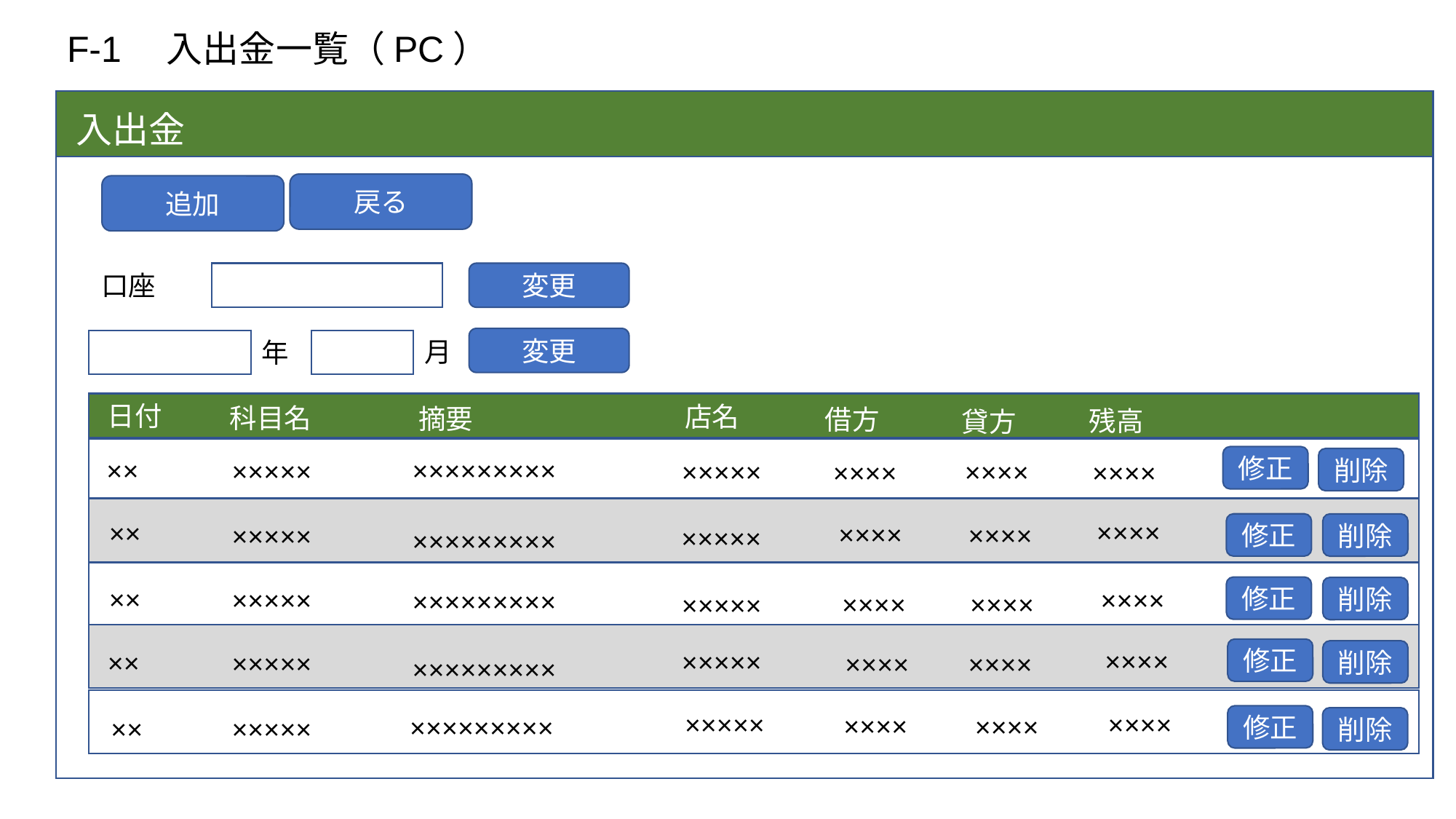

F-1　入出金一覧（PC）

入出金
戻る
追加
口座

変更
変更
月

年

日付
店名
科目名
摘要
借方
残高
貸方

修正
××
×××××××××
削除
×××××
×××××
××××
××××
××××

××××
××
××××
××××
×××××
修正
削除
×××××
×××××××××

修正
××
削除
×××××
××××
×××××××××
××××
××××
×××××

修正
××××
×××××
××
削除
×××××
××××
××××
×××××××××

×××××
××××
××××
××××
×××××××××
修正
××
×××××
削除